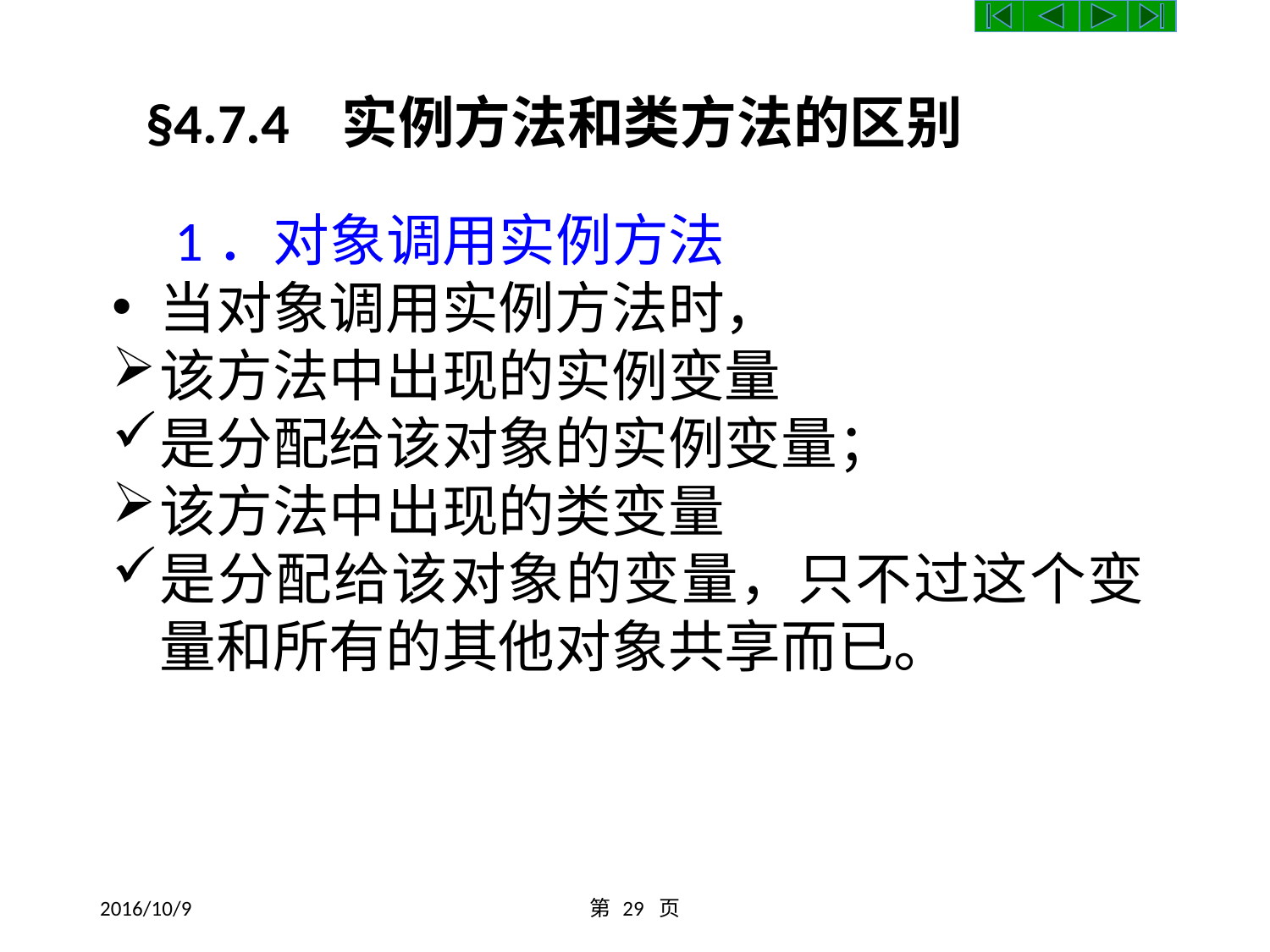

§4.7.4   实例方法和类方法的区别
    1．对象调用实例方法
当对象调用实例方法时，
该方法中出现的实例变量
是分配给该对象的实例变量；
该方法中出现的类变量
是分配给该对象的变量，只不过这个变量和所有的其他对象共享而已。
2016/10/9
第 29  页